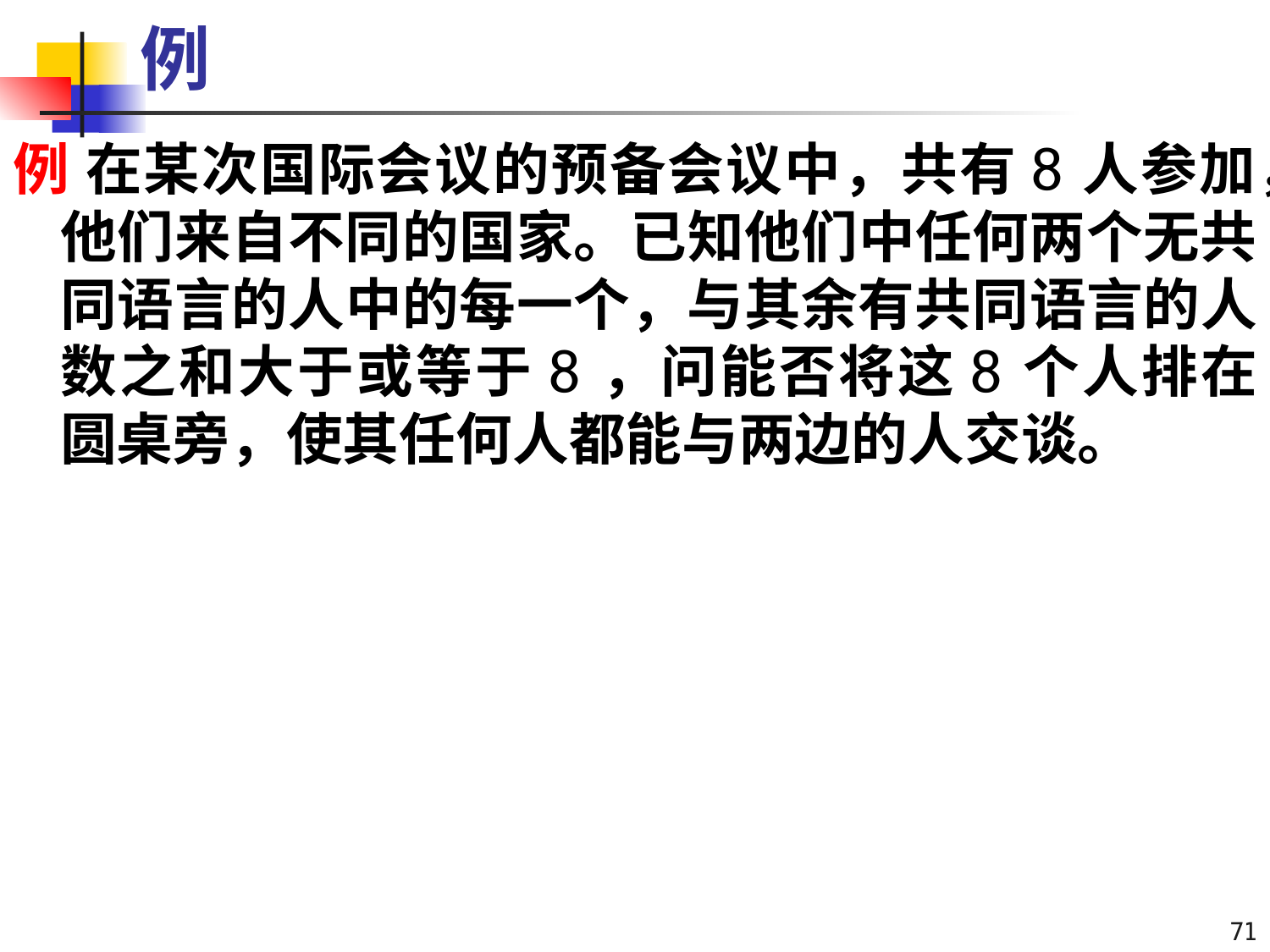

# 例
例 在某次国际会议的预备会议中，共有8人参加，他们来自不同的国家。已知他们中任何两个无共同语言的人中的每一个，与其余有共同语言的人数之和大于或等于8，问能否将这8个人排在圆桌旁，使其任何人都能与两边的人交谈。
71